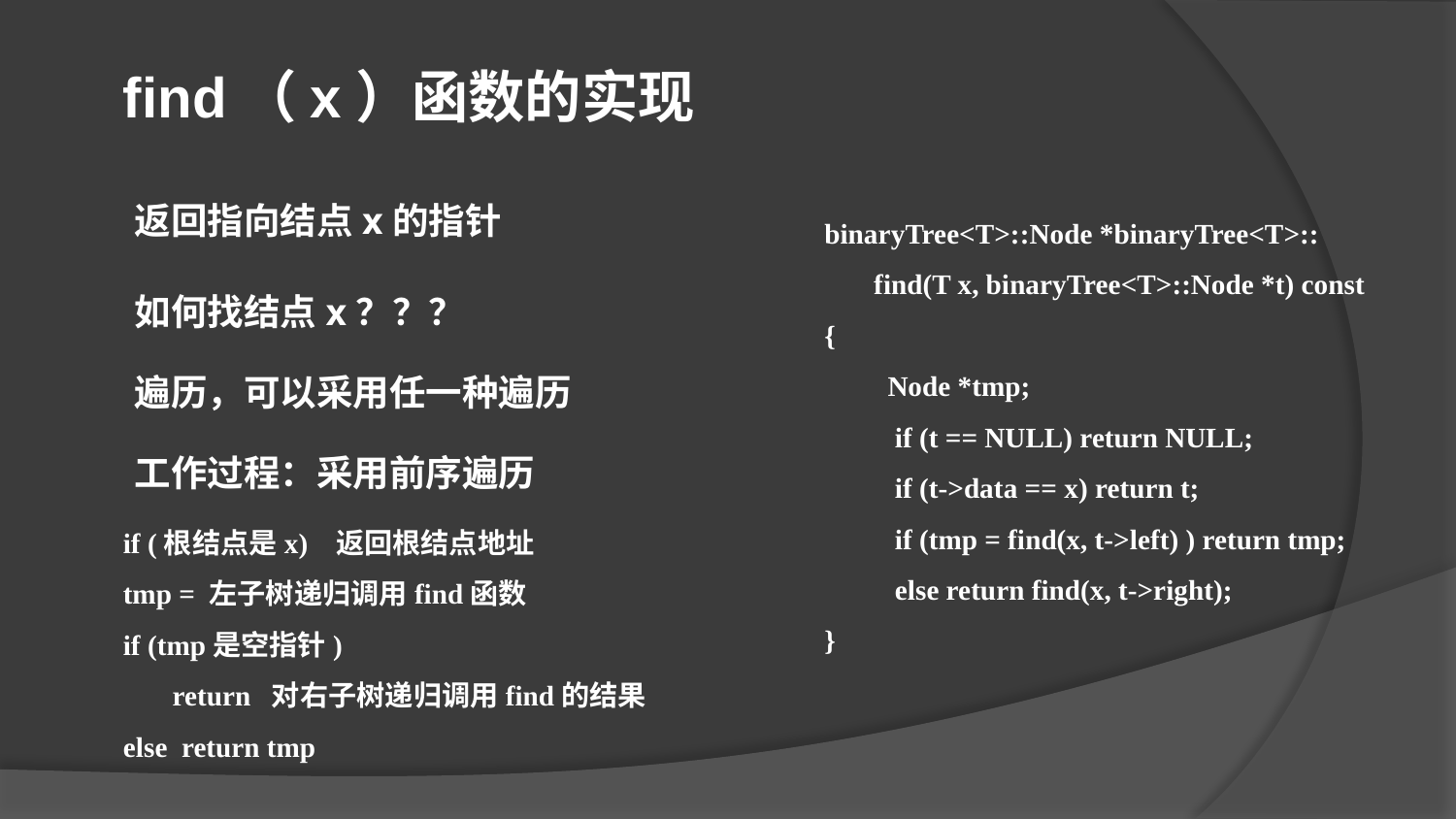

find（x）函数的实现
返回指向结点x的指针
binaryTree<T>::Node *binaryTree<T>::
       find(T x, binaryTree<T>::Node *t) const
{
         Node *tmp;
          if (t == NULL) return NULL;
          if (t->data == x) return t;
          if (tmp = find(x, t->left) ) return tmp;
          else return find(x, t->right);
}
如何找结点x？？？
遍历，可以采用任一种遍历
工作过程：采用前序遍历
if (根结点是x)   返回根结点地址
tmp = 左子树递归调用find函数
if (tmp是空指针)
       return  对右子树递归调用find的结果
else  return tmp